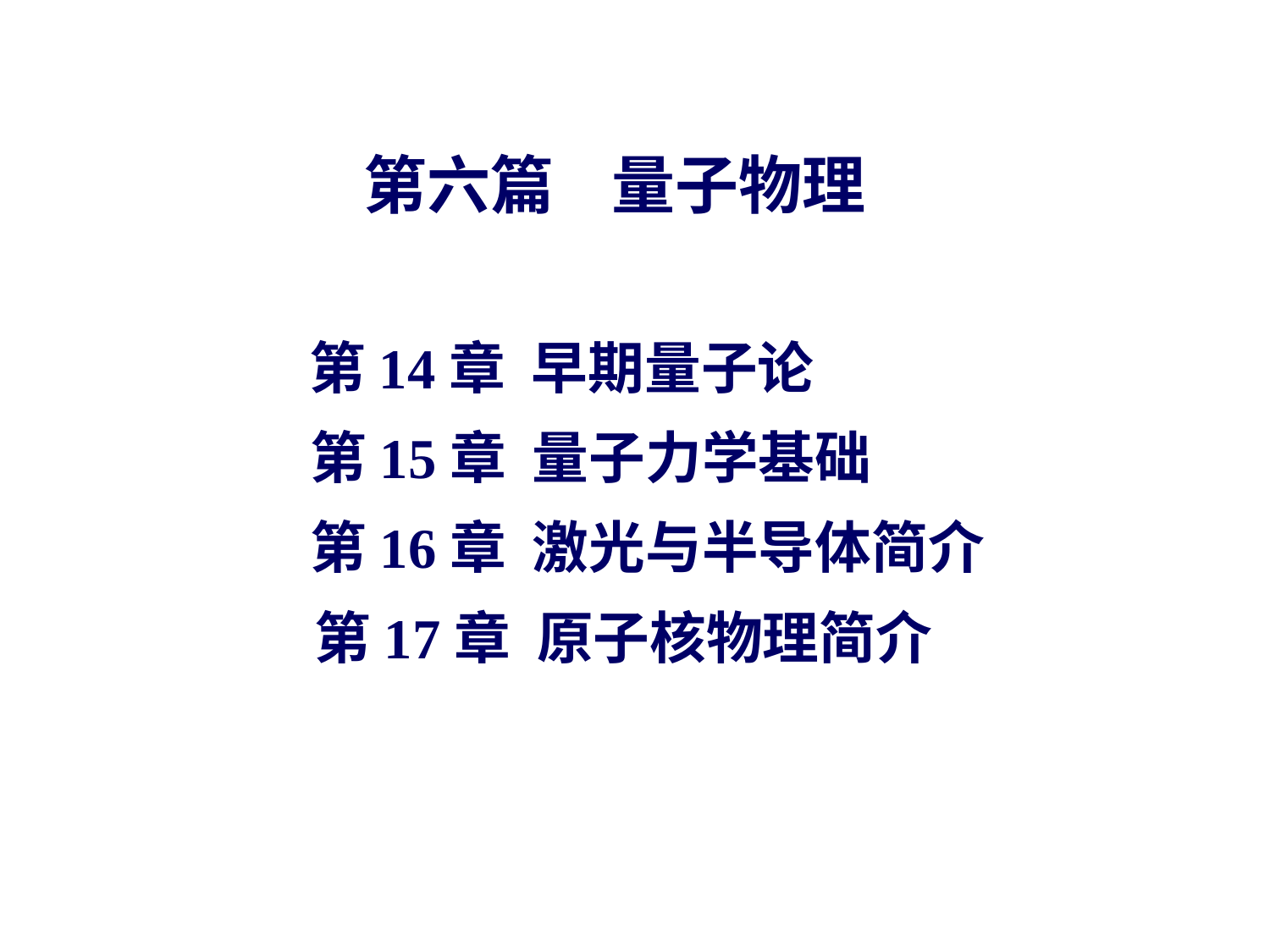

第六篇    量子物理
第14章  早期量子论
第15章  量子力学基础
第16章  激光与半导体简介
第17章  原子核物理简介